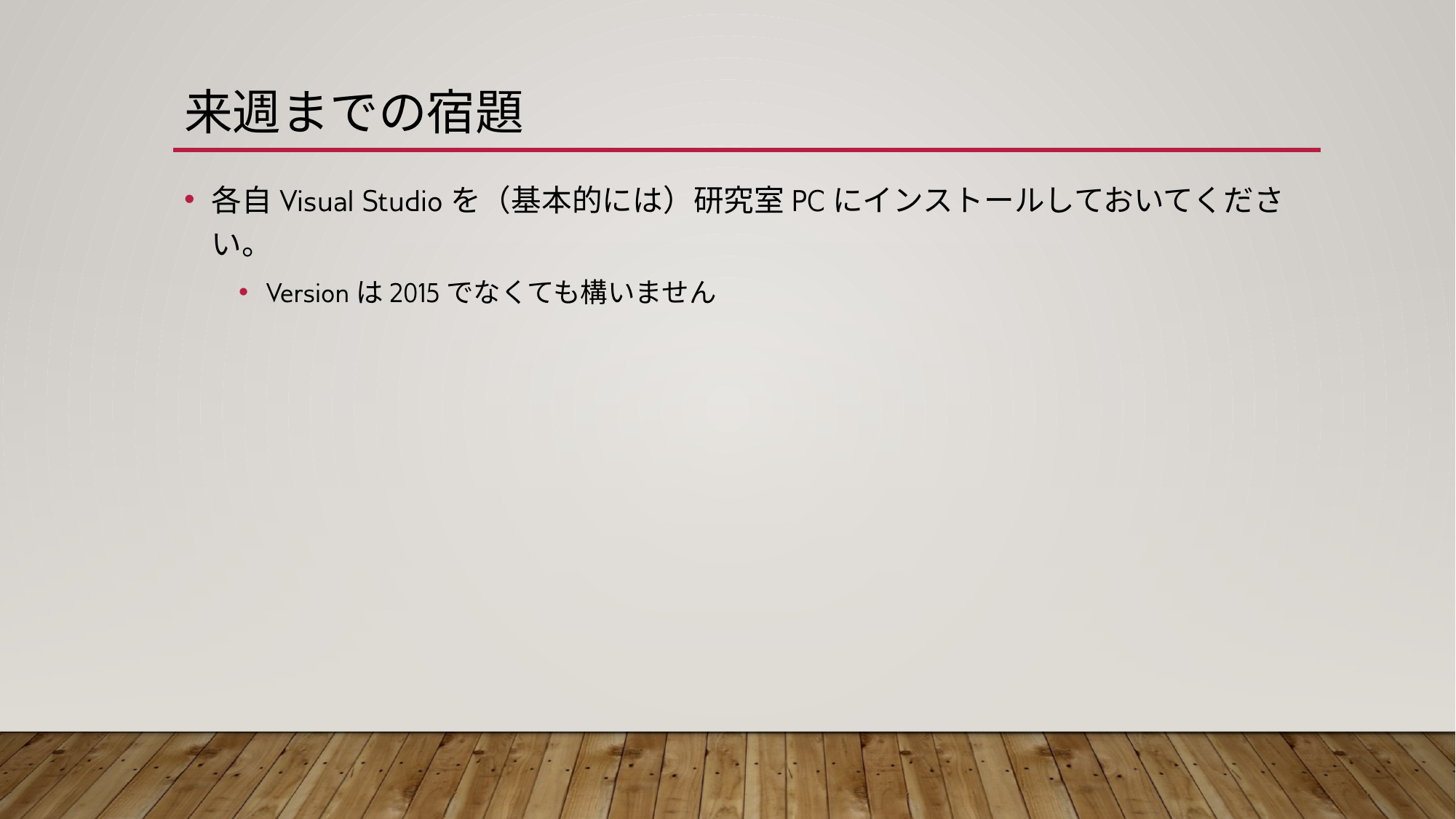

# 来週までの宿題
各自Visual Studioを（基本的には）研究室PCにインストールしておいてください。
Versionは2015でなくても構いません